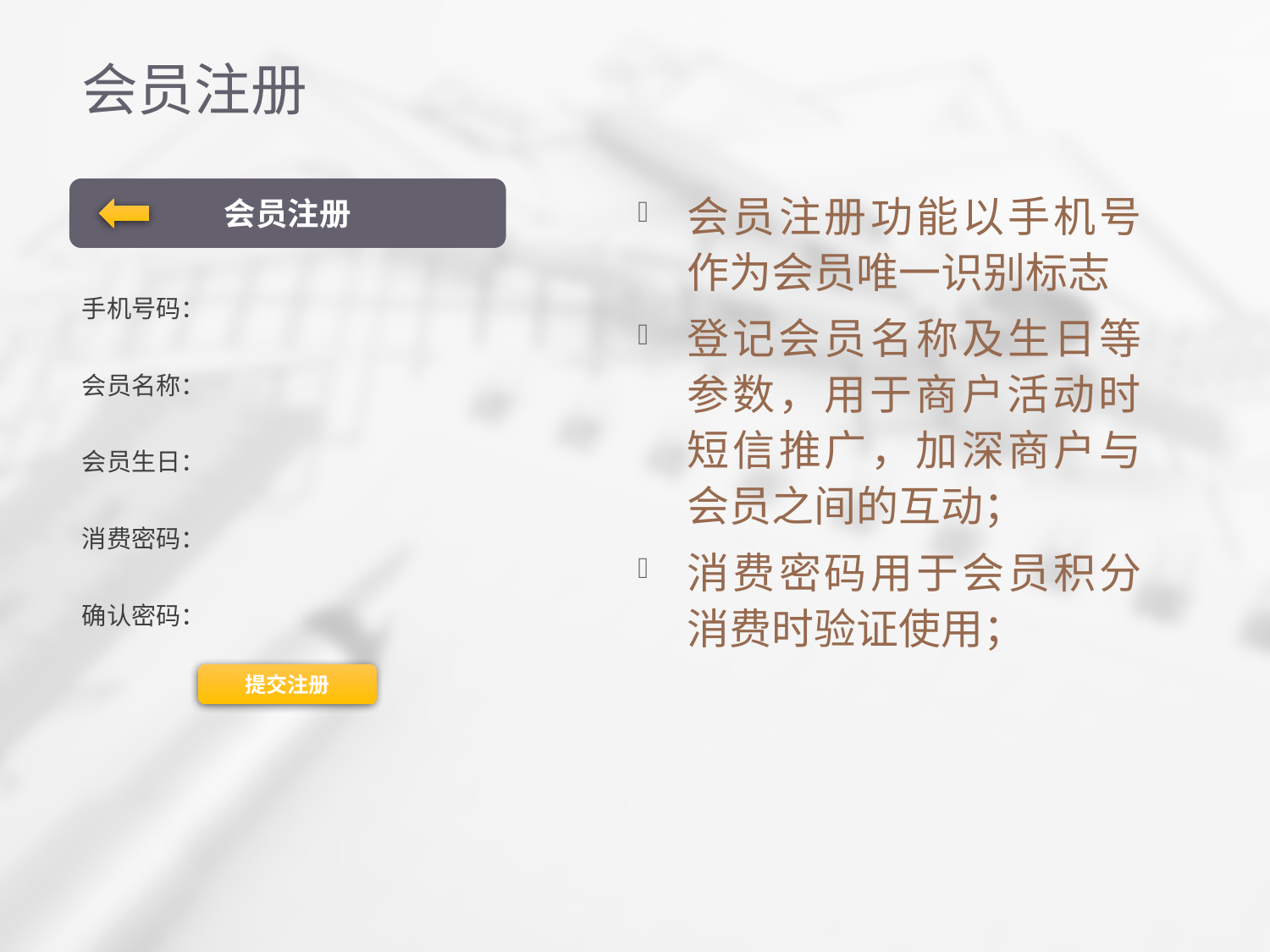

# 会员注册
会员注册
会员注册功能以手机号作为会员唯一识别标志
登记会员名称及生日等参数，用于商户活动时短信推广，加深商户与会员之间的互动；
消费密码用于会员积分消费时验证使用；

手机号码：

会员名称：

会员生日：

消费密码：

确认密码：
提交注册